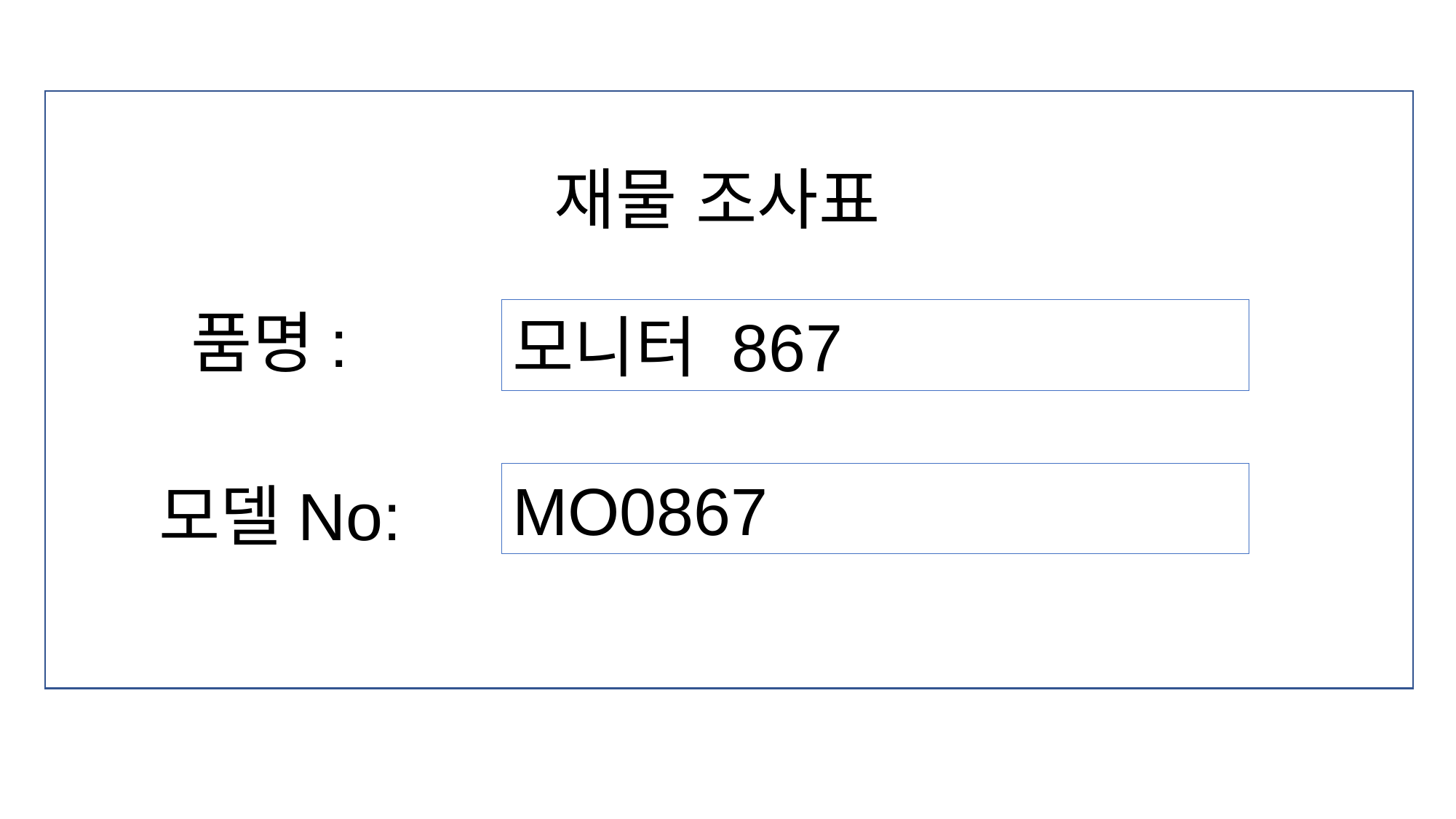

재물 조사표
품명:
모니터 867
MO0867
모델No: